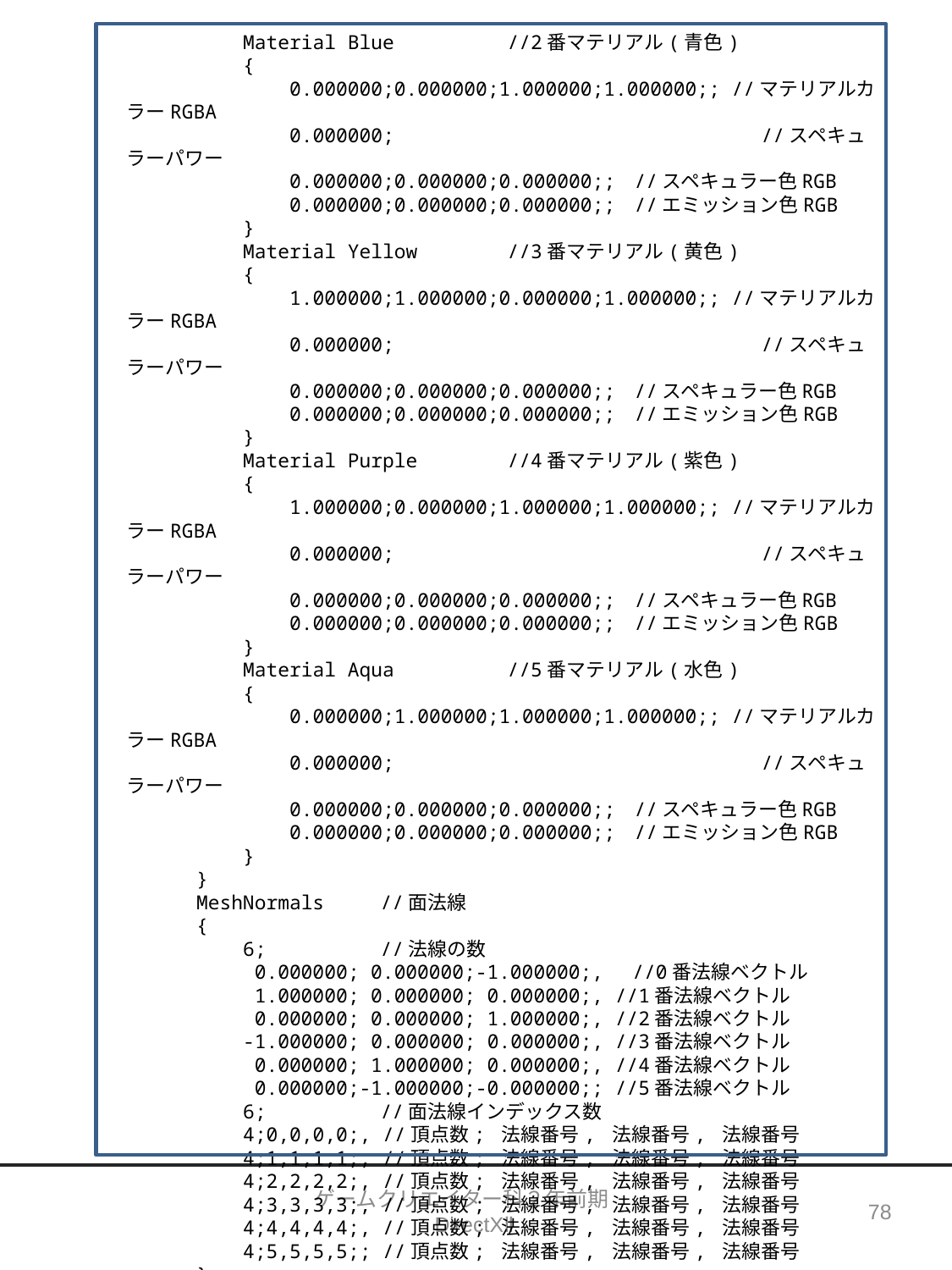

Material Blue	//2番マテリアル(青色)
          {
              0.000000;0.000000;1.000000;1.000000;; //マテリアルカラーRGBA
              0.000000; 			//スペキュラーパワー
              0.000000;0.000000;0.000000;; 	//スペキュラー色RGB
              0.000000;0.000000;0.000000;; 	//エミッション色RGB
          }
          Material Yellow	//3番マテリアル(黄色)
          {
              1.000000;1.000000;0.000000;1.000000;; //マテリアルカラーRGBA
              0.000000; 			//スペキュラーパワー
              0.000000;0.000000;0.000000;; 	//スペキュラー色RGB
              0.000000;0.000000;0.000000;; 	//エミッション色RGB
          }
          Material Purple	//4番マテリアル(紫色)
          {
              1.000000;0.000000;1.000000;1.000000;; //マテリアルカラーRGBA
              0.000000; 			//スペキュラーパワー
              0.000000;0.000000;0.000000;; 	//スペキュラー色RGB
              0.000000;0.000000;0.000000;; 	//エミッション色RGB
          }
          Material Aqua	//5番マテリアル(水色)
          {
              0.000000;1.000000;1.000000;1.000000;; //マテリアルカラーRGBA
              0.000000; 			//スペキュラーパワー
              0.000000;0.000000;0.000000;; 	//スペキュラー色RGB
              0.000000;0.000000;0.000000;; 	//エミッション色RGB
          }
      }
      MeshNormals	//面法線
      {
          6;	//法線の数
           0.000000; 0.000000;-1.000000;,　//0番法線ベクトル
           1.000000; 0.000000; 0.000000;, //1番法線ベクトル
           0.000000; 0.000000; 1.000000;, //2番法線ベクトル
          -1.000000; 0.000000; 0.000000;, //3番法線ベクトル
           0.000000; 1.000000; 0.000000;, //4番法線ベクトル
           0.000000;-1.000000;-0.000000;; //5番法線ベクトル
          6;	//面法線インデックス数
          4;0,0,0,0;, //頂点数; 法線番号, 法線番号, 法線番号
          4;1,1,1,1;, //頂点数; 法線番号, 法線番号, 法線番号
          4;2,2,2,2;, //頂点数; 法線番号, 法線番号, 法線番号
          4;3,3,3,3;, //頂点数; 法線番号, 法線番号, 法線番号
          4;4,4,4,4;, //頂点数; 法線番号, 法線番号, 法線番号
          4;5,5,5,5;; //頂点数; 法線番号, 法線番号, 法線番号
      }
    }
}
ゲームクリエイター科２年前期　DirectXⅡ
78